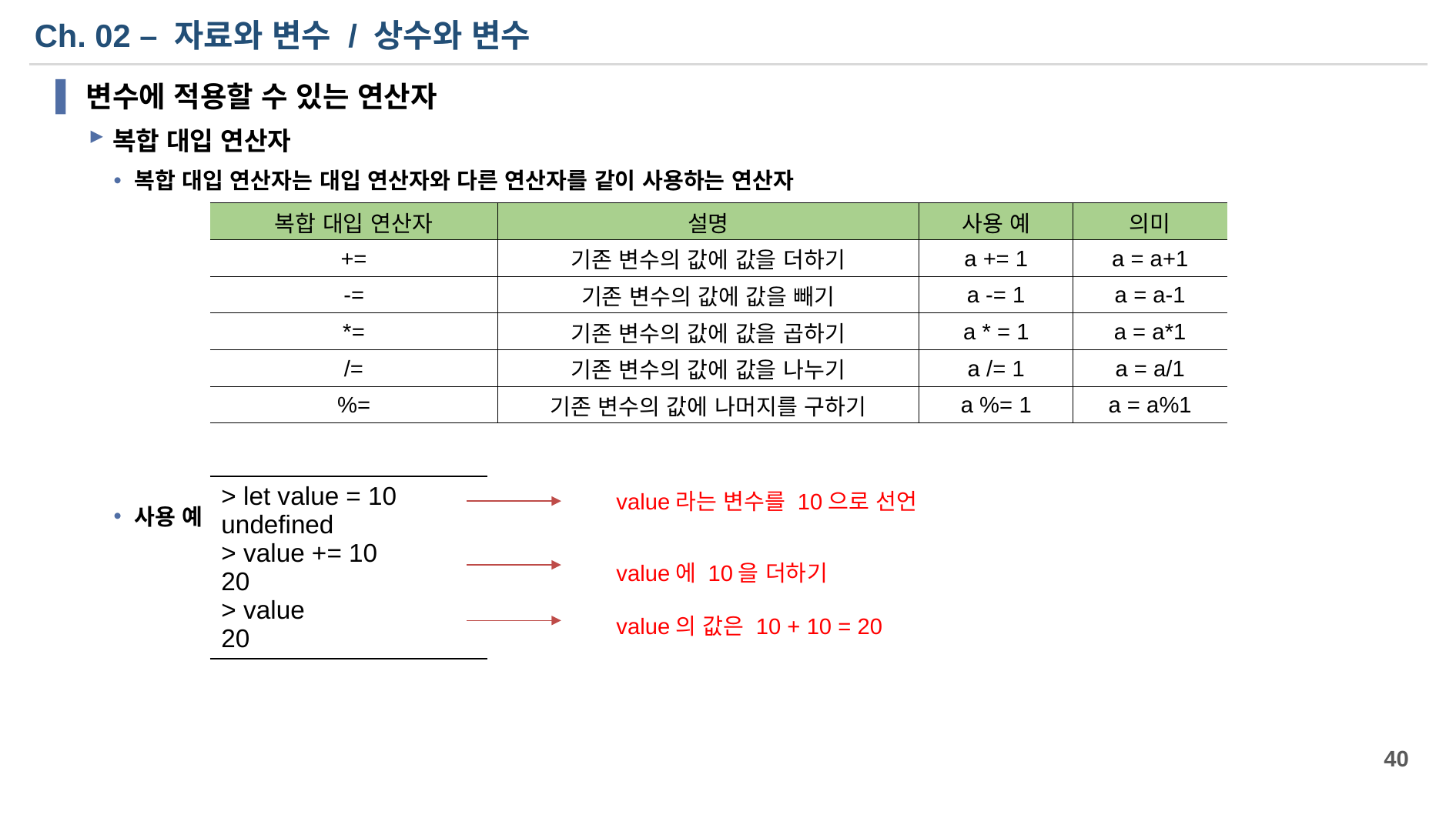

# Ch. 02 – 자료와 변수 / 상수와 변수
변수에 적용할 수 있는 연산자
복합 대입 연산자
복합 대입 연산자는 대입 연산자와 다른 연산자를 같이 사용하는 연산자

사용 예
| 복합 대입 연산자 | 설명 | 사용 예 | 의미 |
| --- | --- | --- | --- |
| += | 기존 변수의 값에 값을 더하기 | a += 1 | a = a+1 |
| -= | 기존 변수의 값에 값을 빼기 | a -= 1 | a = a-1 |
| \*= | 기존 변수의 값에 값을 곱하기 | a \* = 1 | a = a\*1 |
| /= | 기존 변수의 값에 값을 나누기 | a /= 1 | a = a/1 |
| %= | 기존 변수의 값에 나머지를 구하기 | a %= 1 | a = a%1 |
| > let value = 10 undefined > value += 10 20 > value 20 |
| --- |
value라는 변수를 10으로 선언
value에 10을 더하기
value의 값은 10 + 10 = 20
40